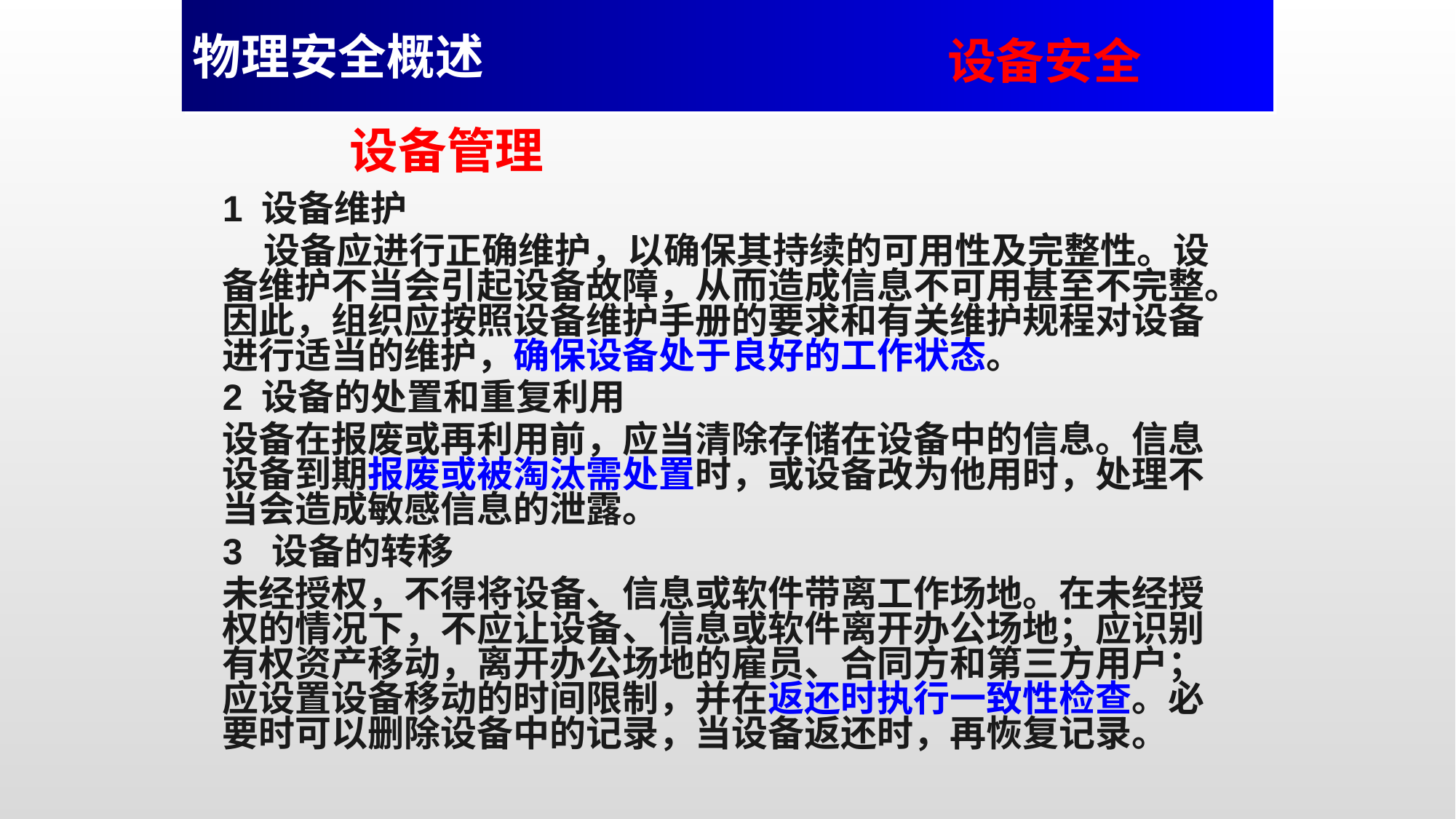

物理安全概述
设备安全
设备管理
1 设备维护
    设备应进行正确维护，以确保其持续的可用性及完整性。设备维护不当会引起设备故障，从而造成信息不可用甚至不完整。因此，组织应按照设备维护手册的要求和有关维护规程对设备进行适当的维护，确保设备处于良好的工作状态。
2 设备的处置和重复利用
设备在报废或再利用前，应当清除存储在设备中的信息。信息设备到期报废或被淘汰需处置时，或设备改为他用时，处理不当会造成敏感信息的泄露。
3  设备的转移
未经授权，不得将设备、信息或软件带离工作场地。在未经授权的情况下，不应让设备、信息或软件离开办公场地；应识别有权资产移动，离开办公场地的雇员、合同方和第三方用户；应设置设备移动的时间限制，并在返还时执行一致性检查。必要时可以删除设备中的记录，当设备返还时，再恢复记录。